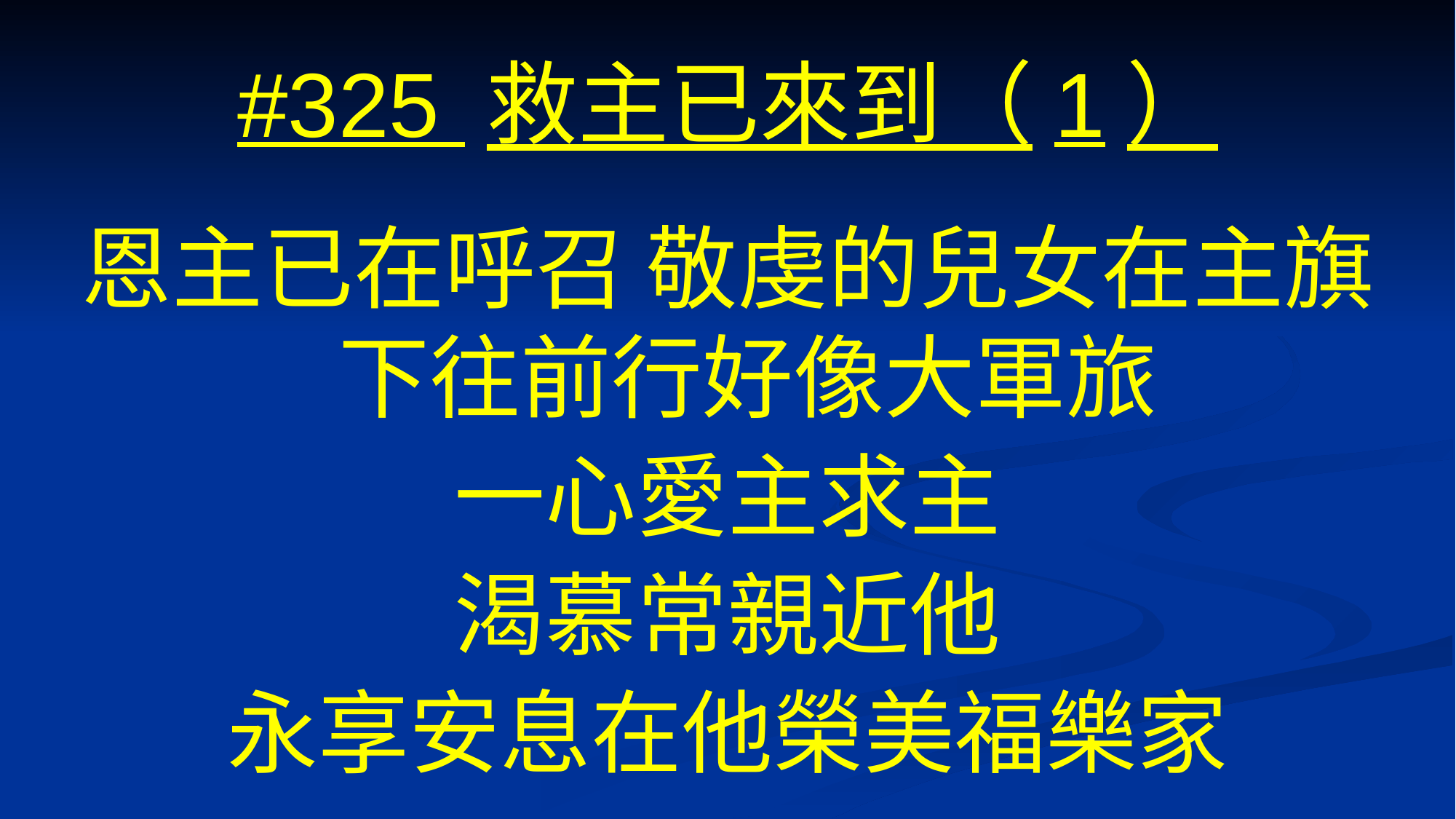

# #325 救主已來到（1）
恩主已在呼召 敬虔的兒女在主旗下往前行好像大軍旅
一心愛主求主
渴慕常親近他
永享安息在他榮美福樂家